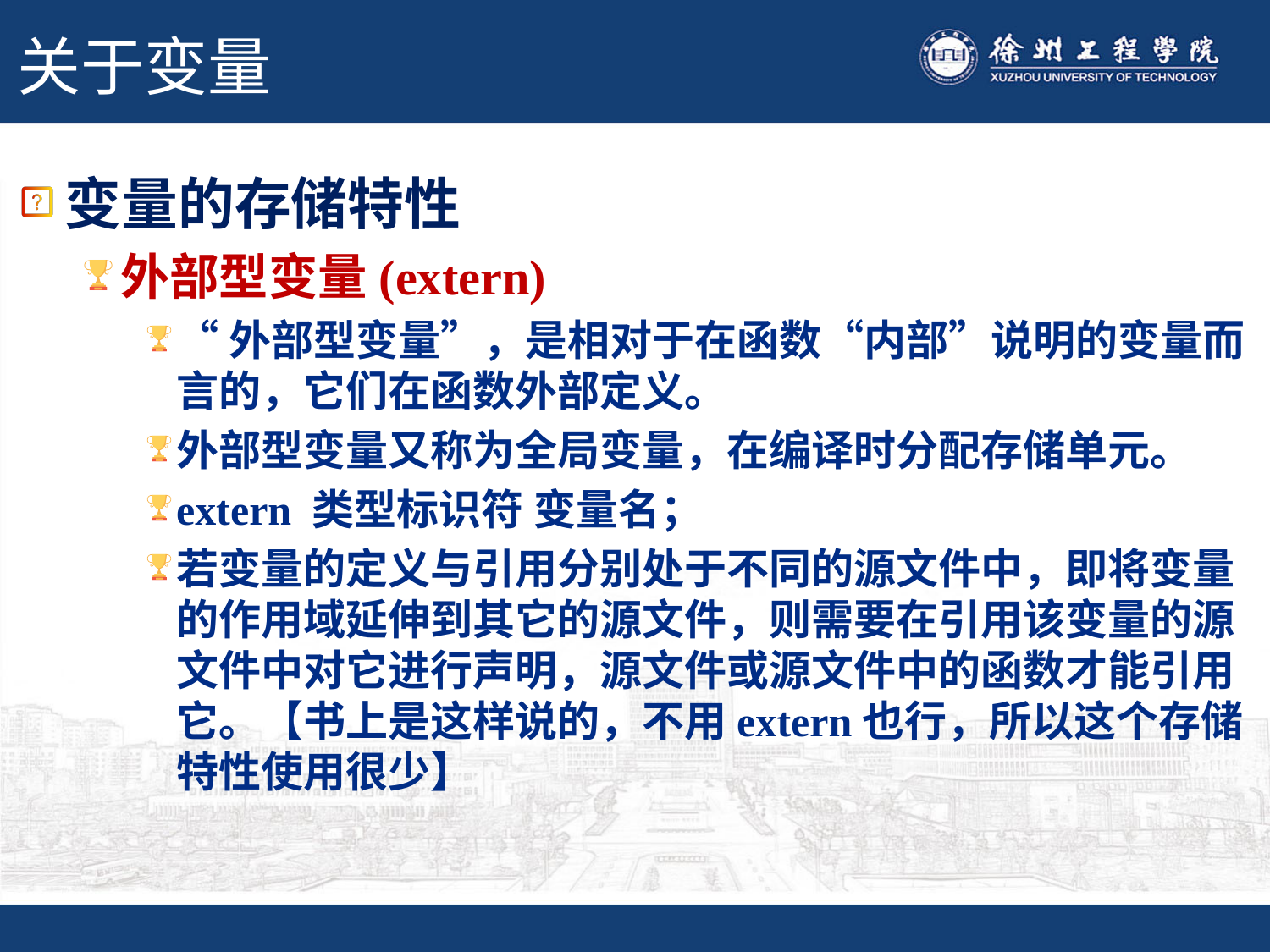

# 关于变量
变量的存储特性
外部型变量(extern)
“外部型变量”，是相对于在函数“内部”说明的变量而言的，它们在函数外部定义。
外部型变量又称为全局变量，在编译时分配存储单元。
extern 类型标识符 变量名；
若变量的定义与引用分别处于不同的源文件中，即将变量的作用域延伸到其它的源文件，则需要在引用该变量的源文件中对它进行声明，源文件或源文件中的函数才能引用它。【书上是这样说的，不用extern也行，所以这个存储特性使用很少】